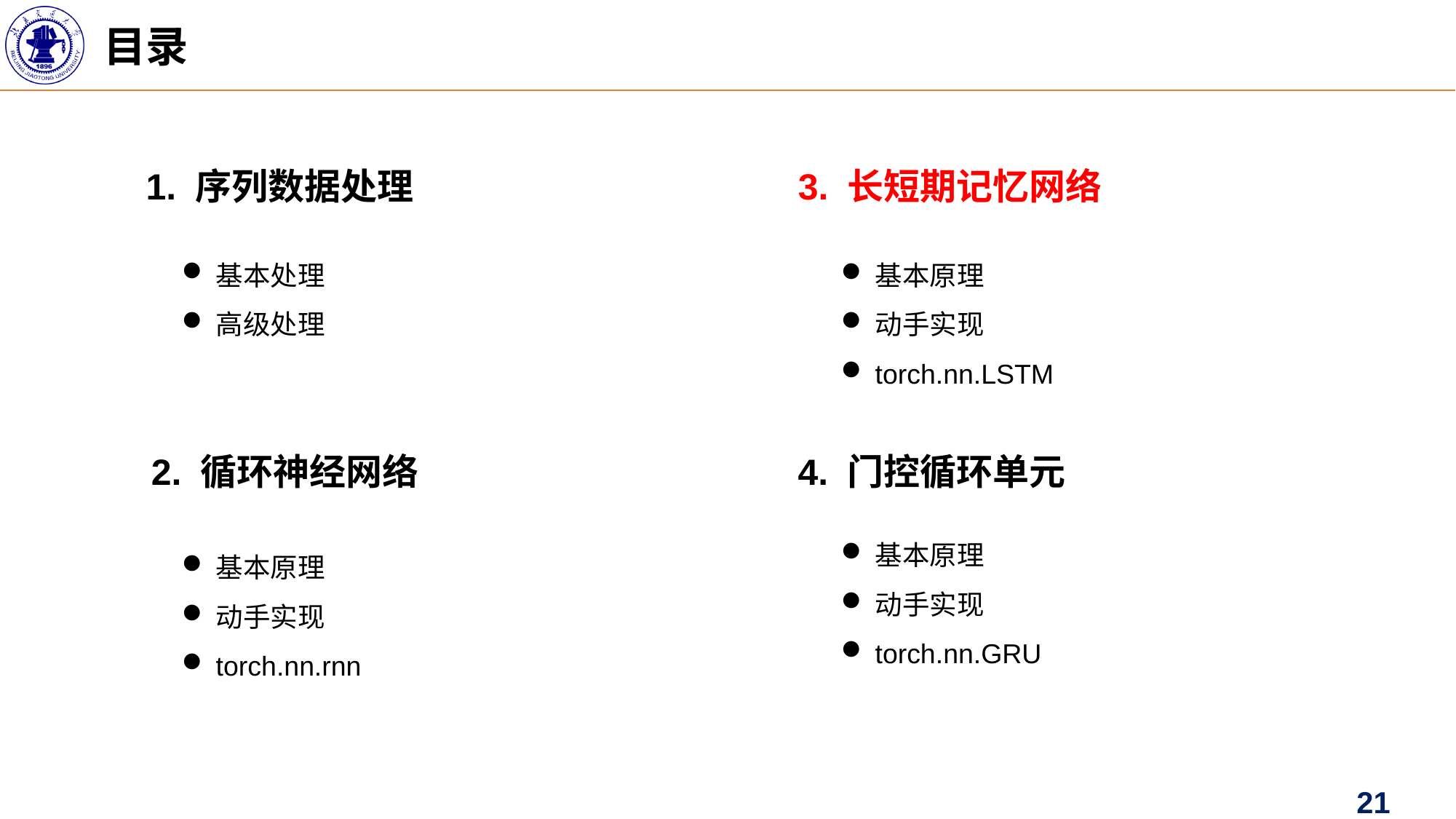

目录
1. 序列数据处理
3. 长短期记忆网络
基本处理
高级处理
基本原理
动手实现
torch.nn.LSTM

4. 门控循环单元
2. 循环神经网络
基本原理
动手实现
torch.nn.GRU
基本原理
动手实现
torch.nn.rnn